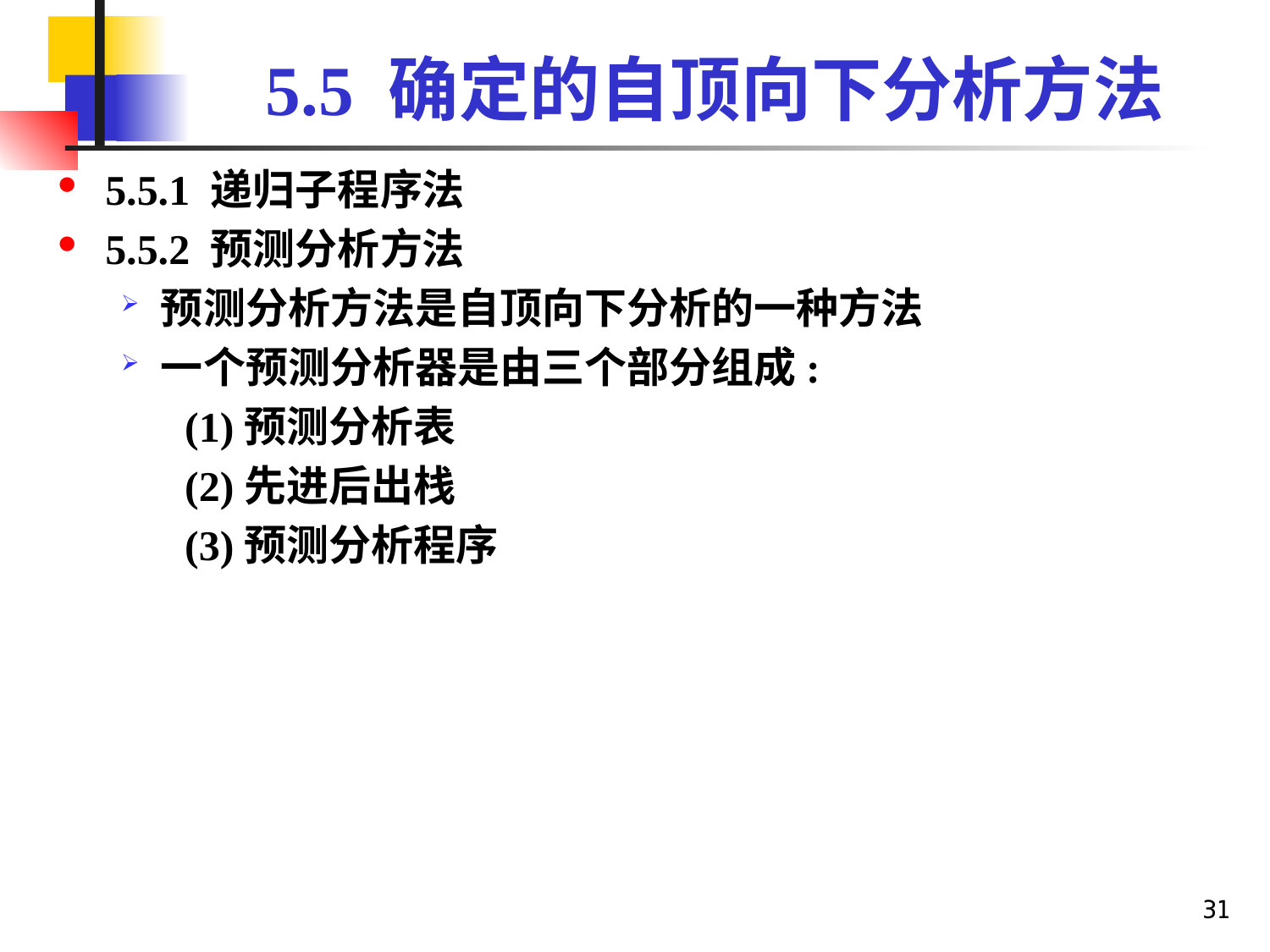

# 5.5 确定的自顶向下分析方法
5.5.1 递归子程序法
5.5.2 预测分析方法
预测分析方法是自顶向下分析的一种方法
一个预测分析器是由三个部分组成:
(1)预测分析表
(2)先进后出栈
(3)预测分析程序

31